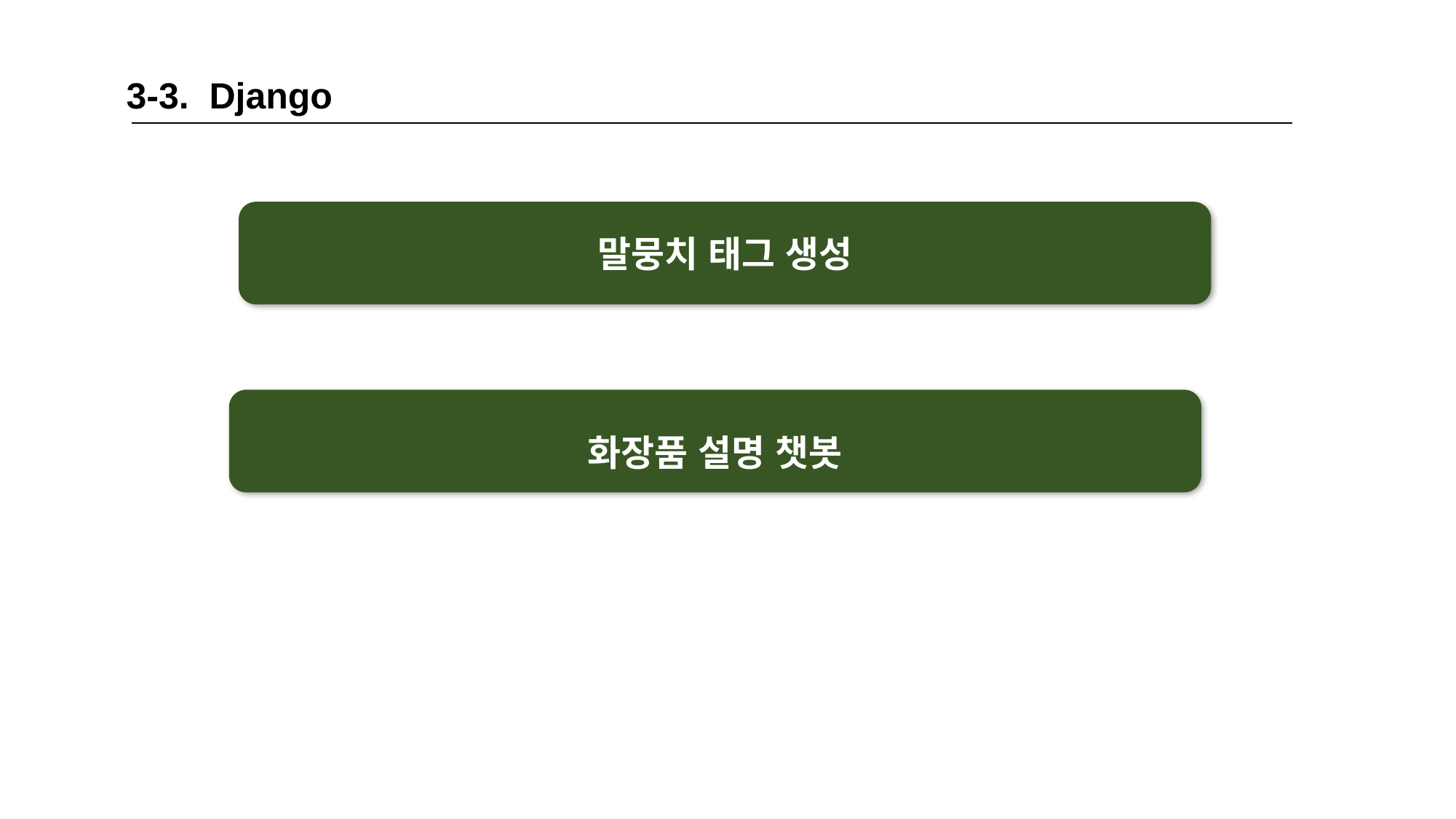

3-3.  Django

말뭉치 태그 생성
화장품 설명 챗봇